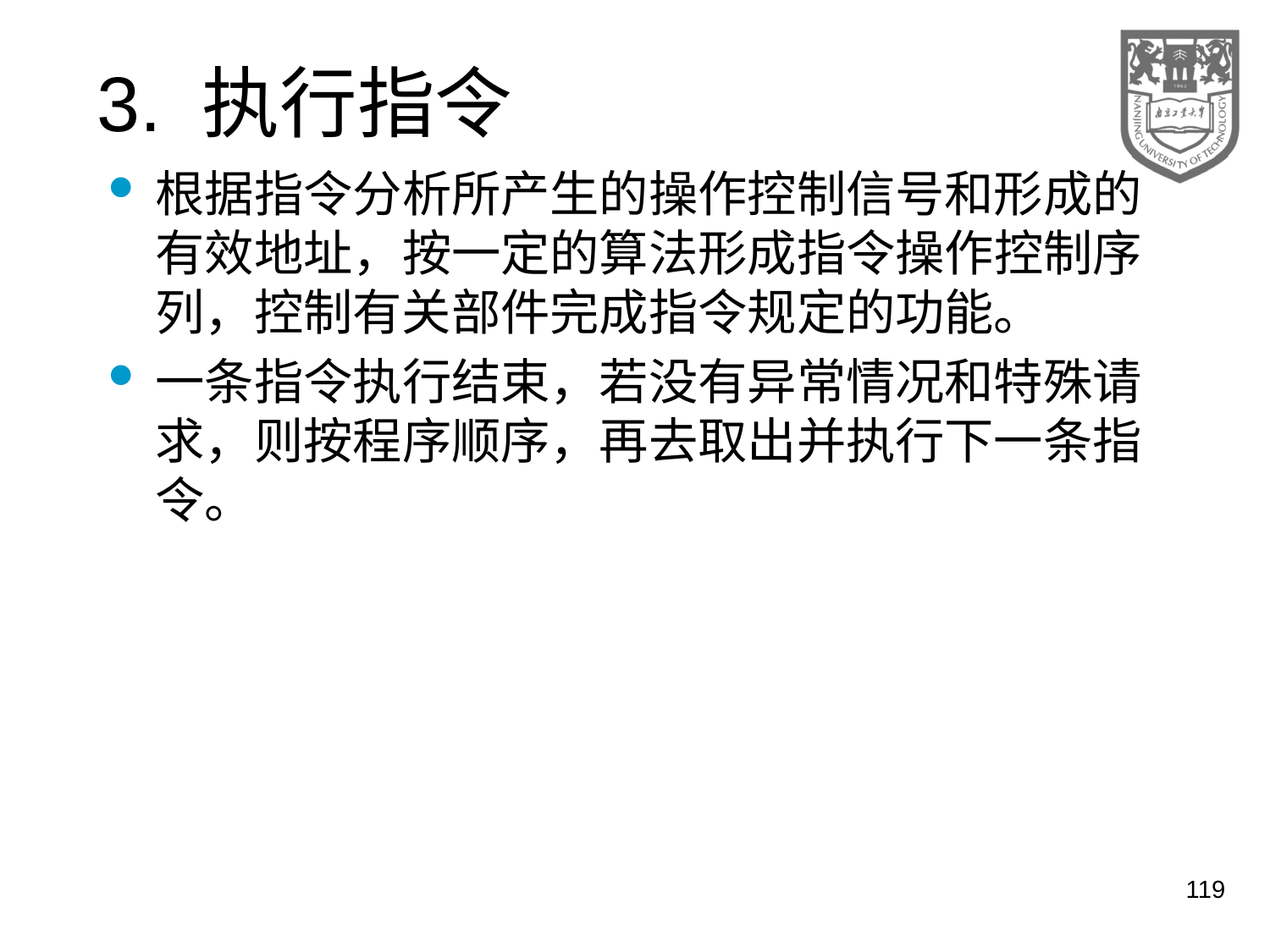

# 3. 执行指令
根据指令分析所产生的操作控制信号和形成的有效地址，按一定的算法形成指令操作控制序列，控制有关部件完成指令规定的功能。
一条指令执行结束，若没有异常情况和特殊请求，则按程序顺序，再去取出并执行下一条指令。
119